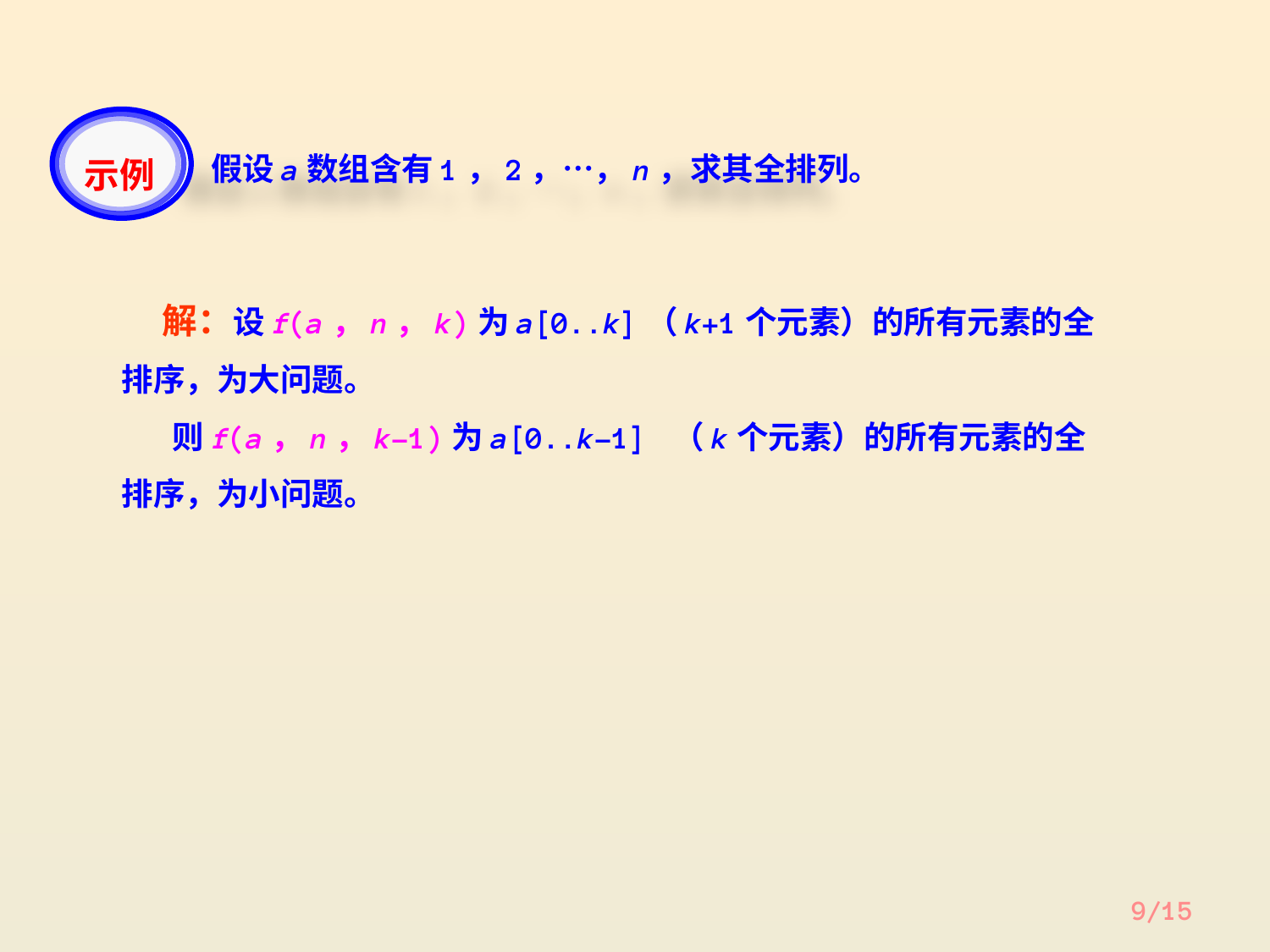

示例
假设a数组含有1，2，…，n，求其全排列。
    解：设f(a，n，k)为a[0..k]（k+1个元素）的所有元素的全排序，为大问题。
      则f(a，n，k-1)为a[0..k-1] （k个元素）的所有元素的全排序，为小问题。
9/15